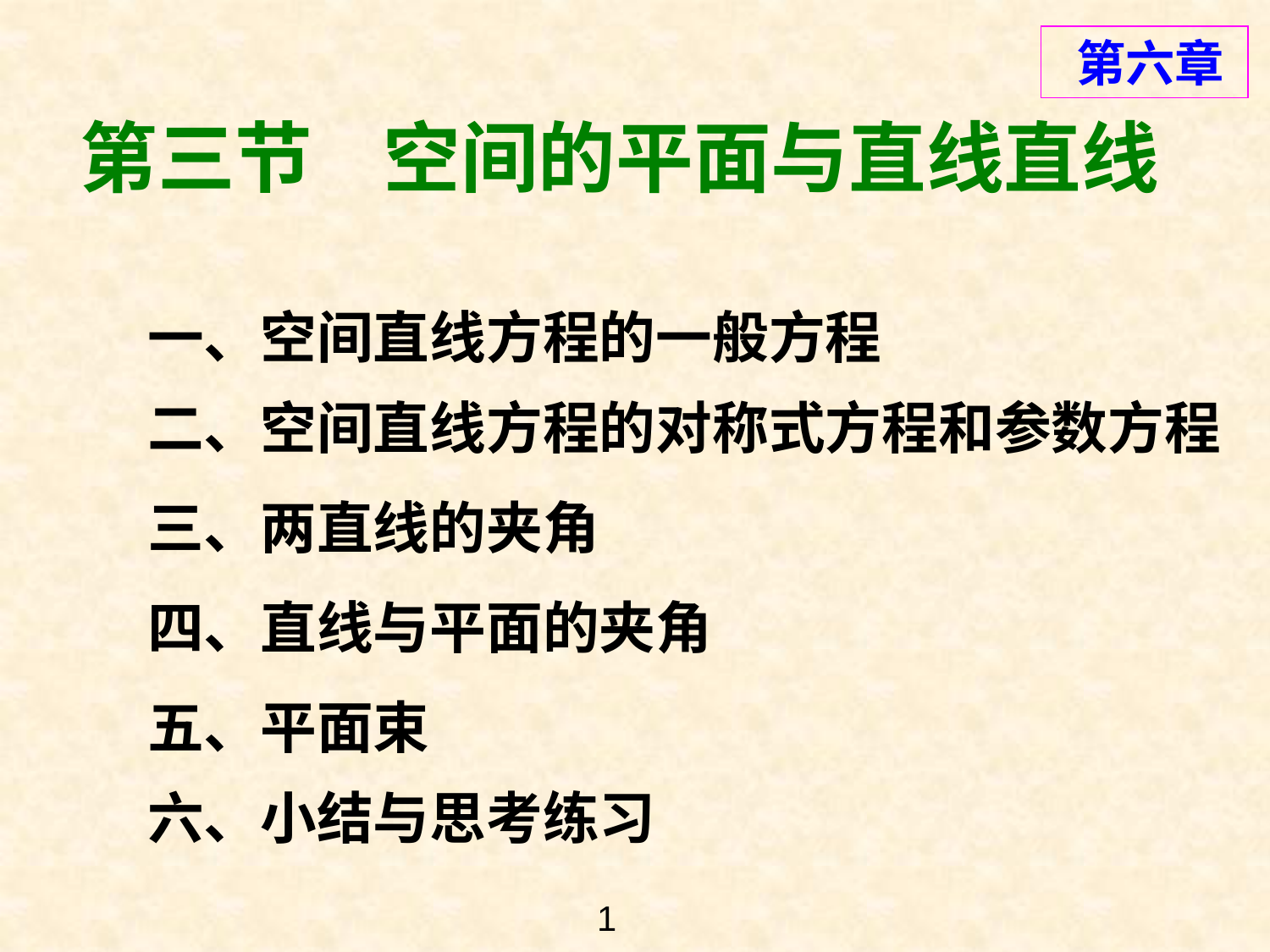

第六章
# 第三节    空间的平面与直线直线
一、空间直线方程的一般方程
二、空间直线方程的对称式方程和参数方程
三、两直线的夹角
四、直线与平面的夹角
五、平面束
六、小结与思考练习
1